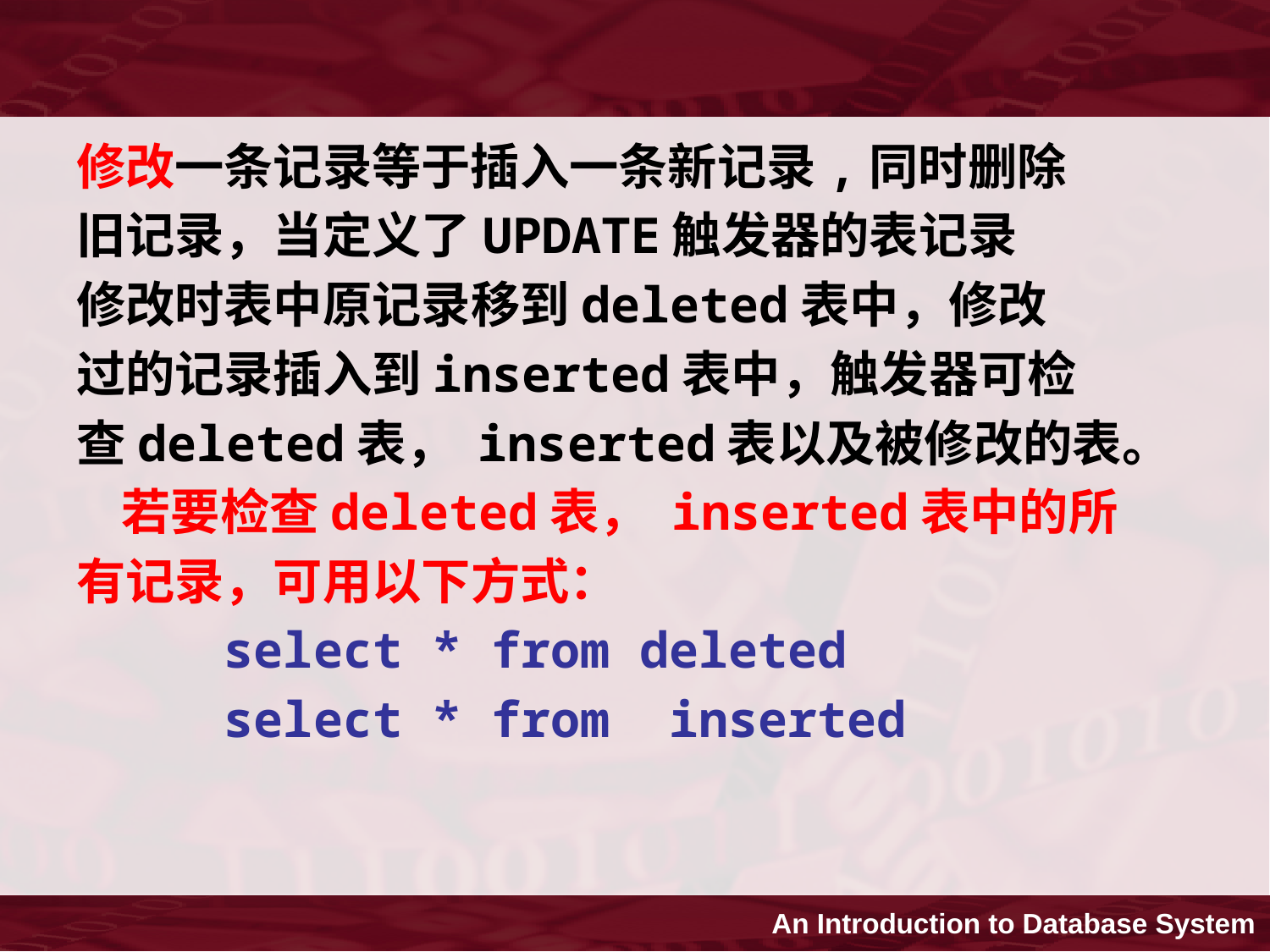

修改一条记录等于插入一条新记录,同时删除
旧记录，当定义了UPDATE触发器的表记录
修改时表中原记录移到deleted表中，修改
过的记录插入到inserted表中，触发器可检
查deleted表， inserted表以及被修改的表。
   若要检查deleted表， inserted表中的所
有记录，可用以下方式：
     select * from deleted
     select * from  inserted